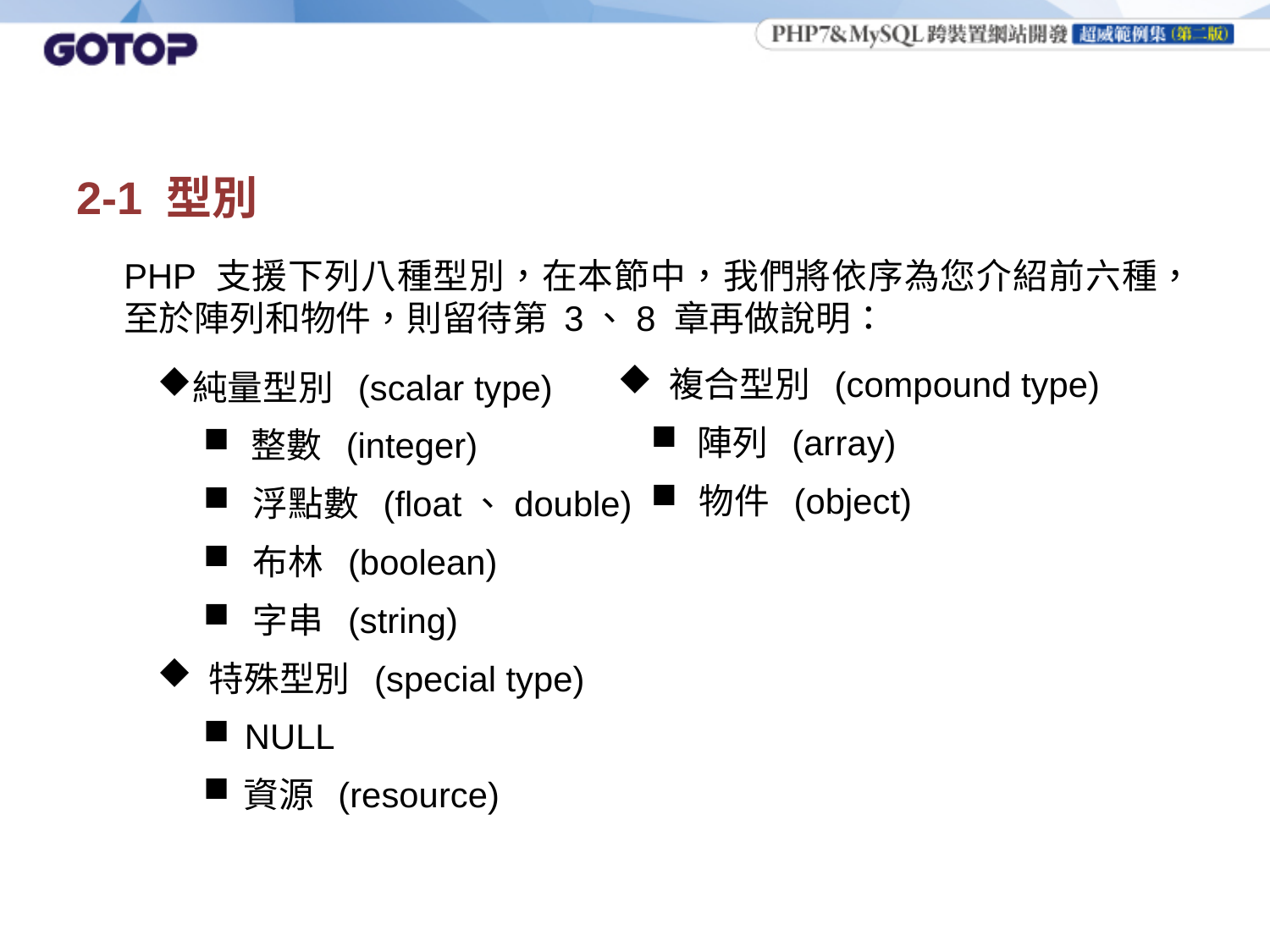

# 2-1 型別
	PHP 支援下列八種型別，在本節中，我們將依序為您介紹前六種，至於陣列和物件，則留待第 3、8 章再做說明：
純量型別  (scalar type)
 整數  (integer)
 浮點數  (float、double)
 布林  (boolean)
 字串  (string)
 特殊型別  (special type)
 NULL
資源  (resource)

 複合型別  (compound type)
 陣列  (array)
 物件  (object)